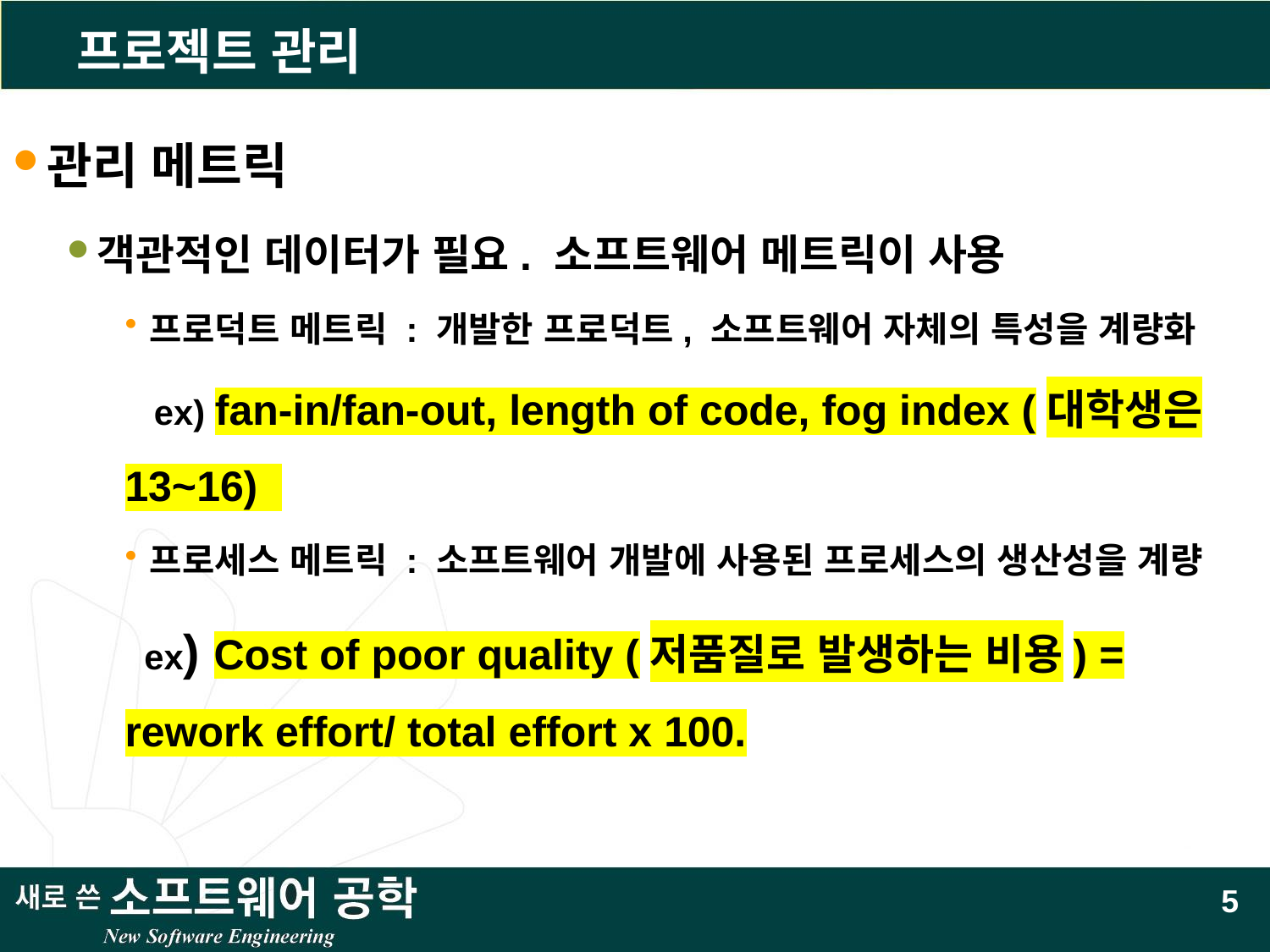

# 프로젝트 관리

관리 메트릭
객관적인 데이터가 필요. 소프트웨어 메트릭이 사용
프로덕트 메트릭 : 개발한 프로덕트, 소프트웨어 자체의 특성을 계량화
   ex) fan-in/fan-out, length of code, fog index (대학생은 13~16)
프로세스 메트릭 : 소프트웨어 개발에 사용된 프로세스의 생산성을 계량
  ex) Cost of poor quality (저품질로 발생하는 비용) = rework effort/ total effort x 100.
5